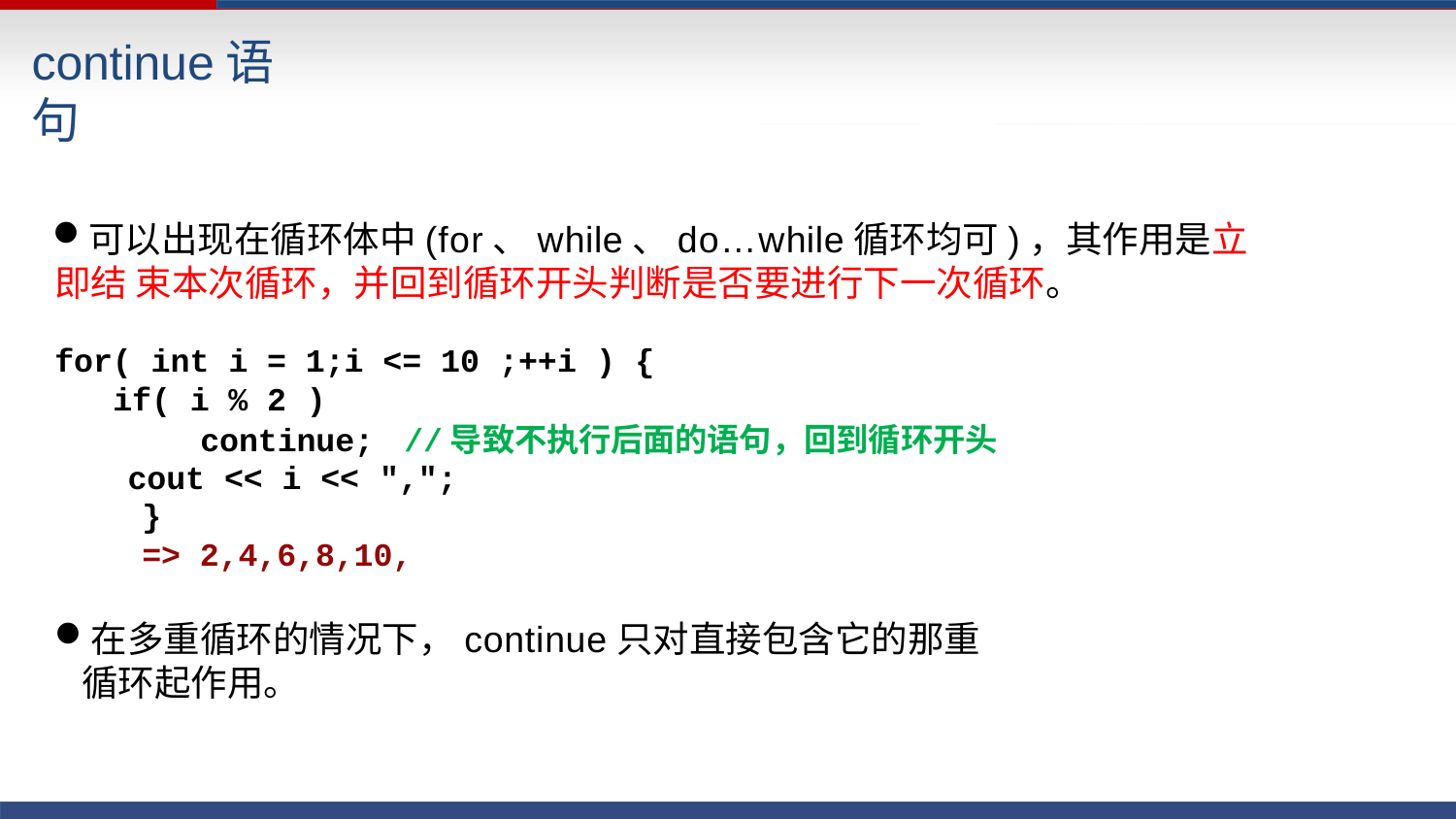

# continue语句
可以出现在循环体中(for、while、do…while循环均可)，其作用是立即结 束本次循环，并回到循环开头判断是否要进行下一次循环。
for( int i = 1;i <= 10 ;++i ) {
if( i % 2 )
continue;	//导致不执行后面的语句，回到循环开头  cout << i << ",";
}
=> 2,4,6,8,10,

在多重循环的情况下，continue只对直接包含它的那重循环起作用。